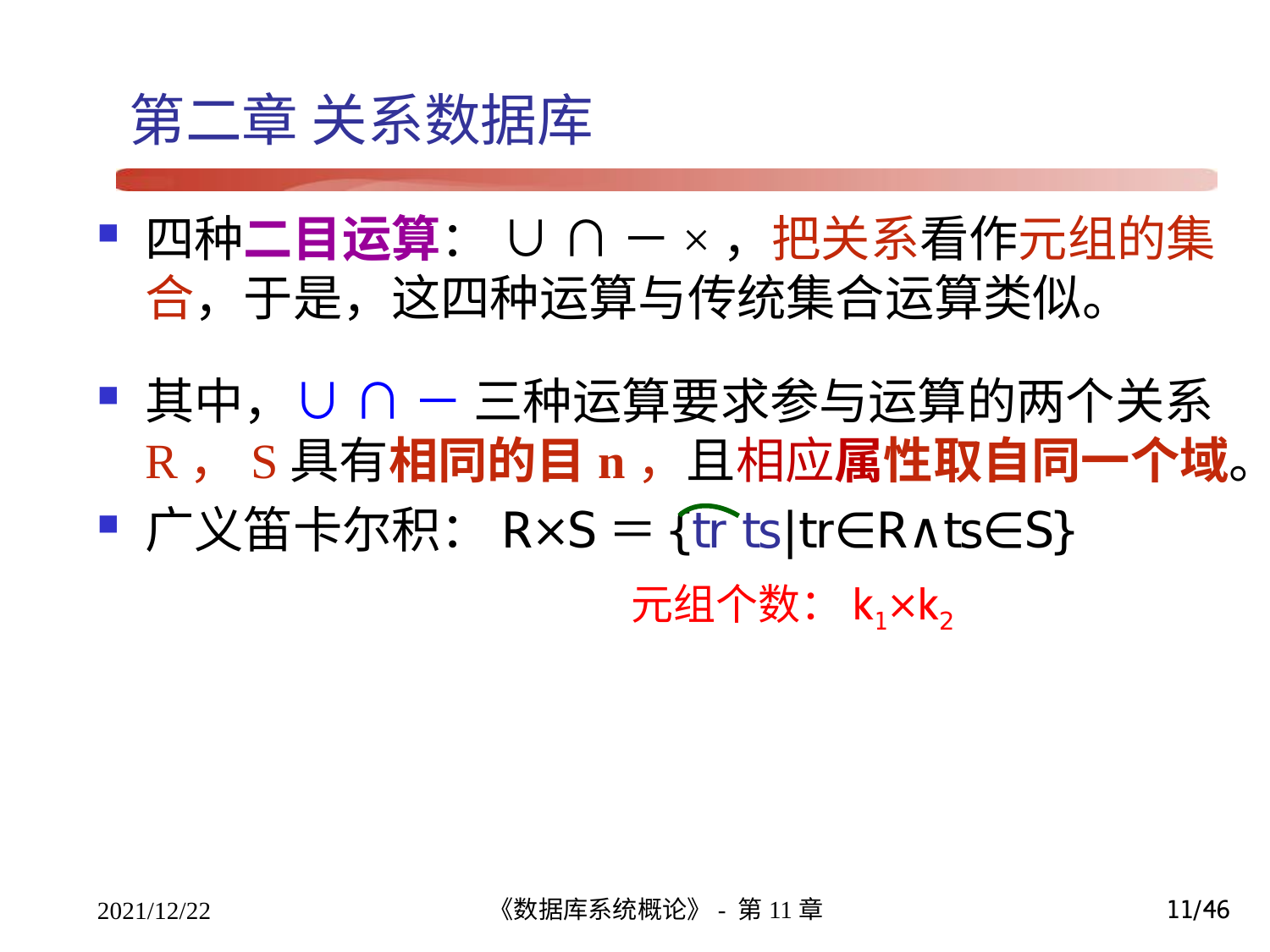

# 第二章 关系数据库
四种二目运算： ∪ ∩ －×，把关系看作元组的集合，于是，这四种运算与传统集合运算类似。

其中，∪ ∩ － 三种运算要求参与运算的两个关系R，S具有相同的目n，且相应属性取自同一个域。
广义笛卡尔积：R×S＝{tr ts|tr∈R∧ts∈S}

元组个数：k1×k2
《数据库系统概论》- 第11章
11/46
2021/12/22